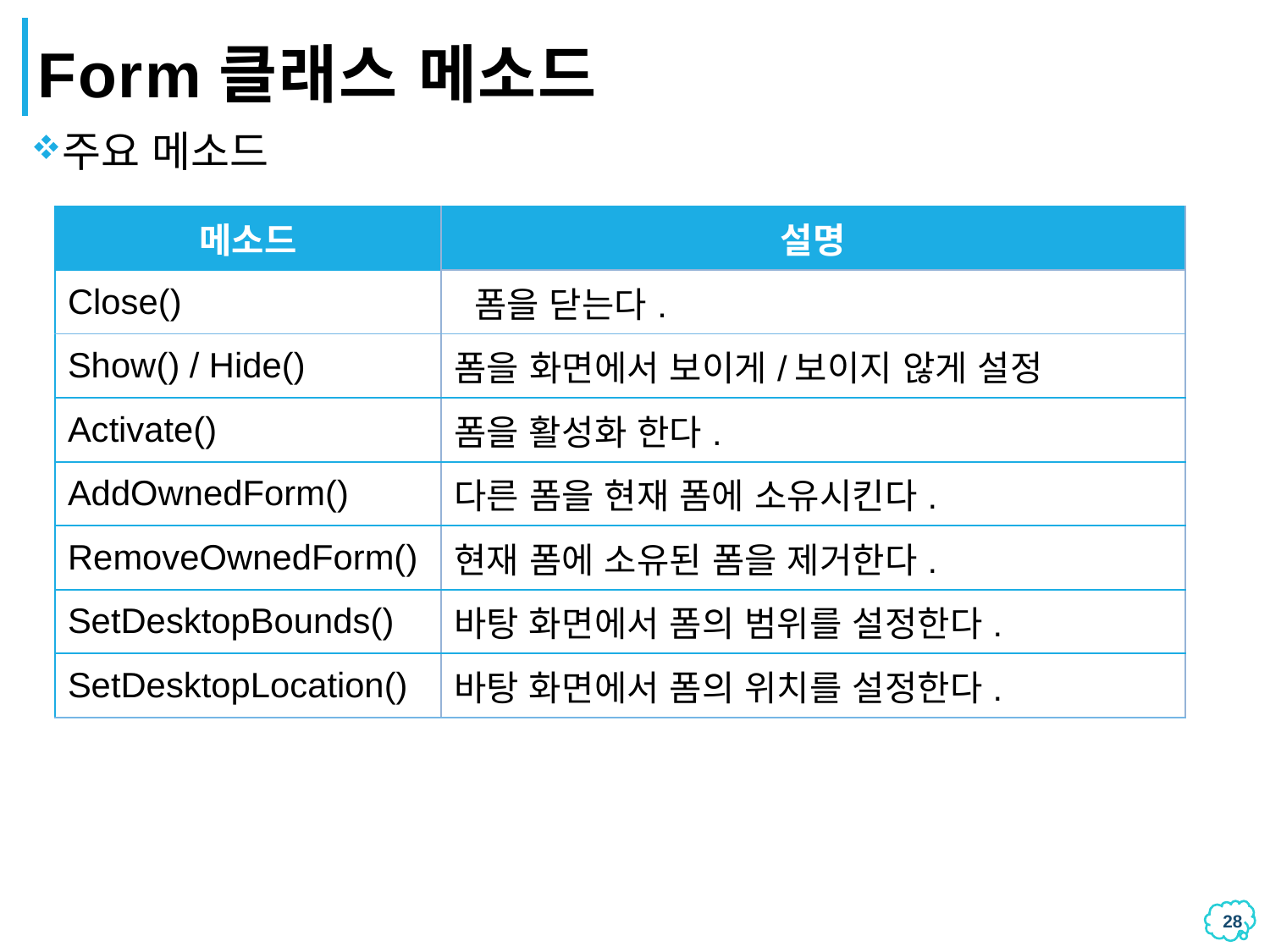

# Form클래스 메소드
주요 메소드

| 메소드 | 설명 |
| --- | --- |
| Close() | 폼을 닫는다. |
| Show() / Hide() | 폼을 화면에서 보이게/보이지 않게 설정 |
| Activate() | 폼을 활성화 한다. |
| AddOwnedForm() | 다른 폼을 현재 폼에 소유시킨다. |
| RemoveOwnedForm() | 현재 폼에 소유된 폼을 제거한다. |
| SetDesktopBounds() | 바탕 화면에서 폼의 범위를 설정한다. |
| SetDesktopLocation() | 바탕 화면에서 폼의 위치를 설정한다. |
28